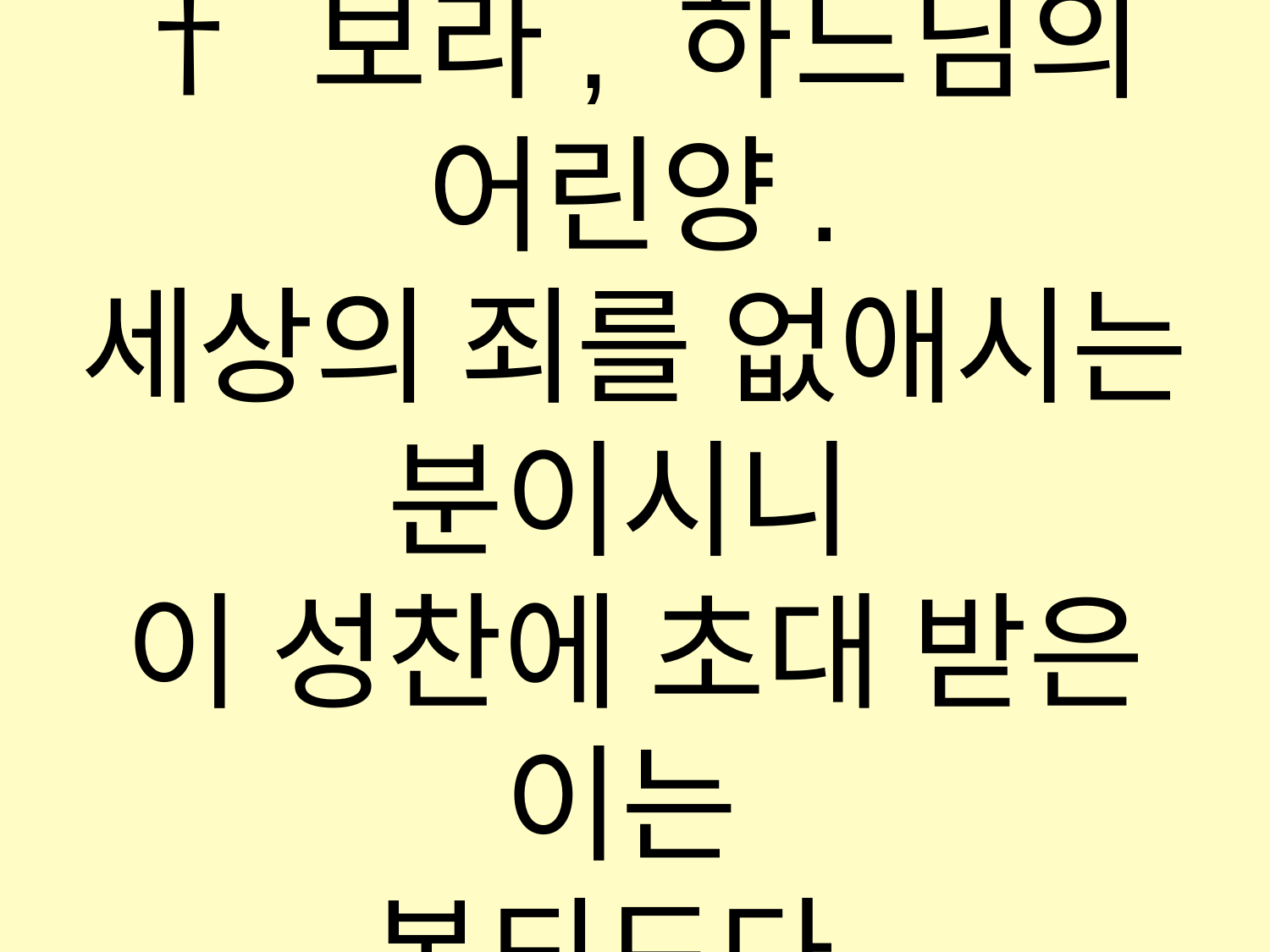

† 보라, 하느님의 어린양.
세상의 죄를 없애시는 분이시니
이 성찬에 초대 받은 이는
복되도다.